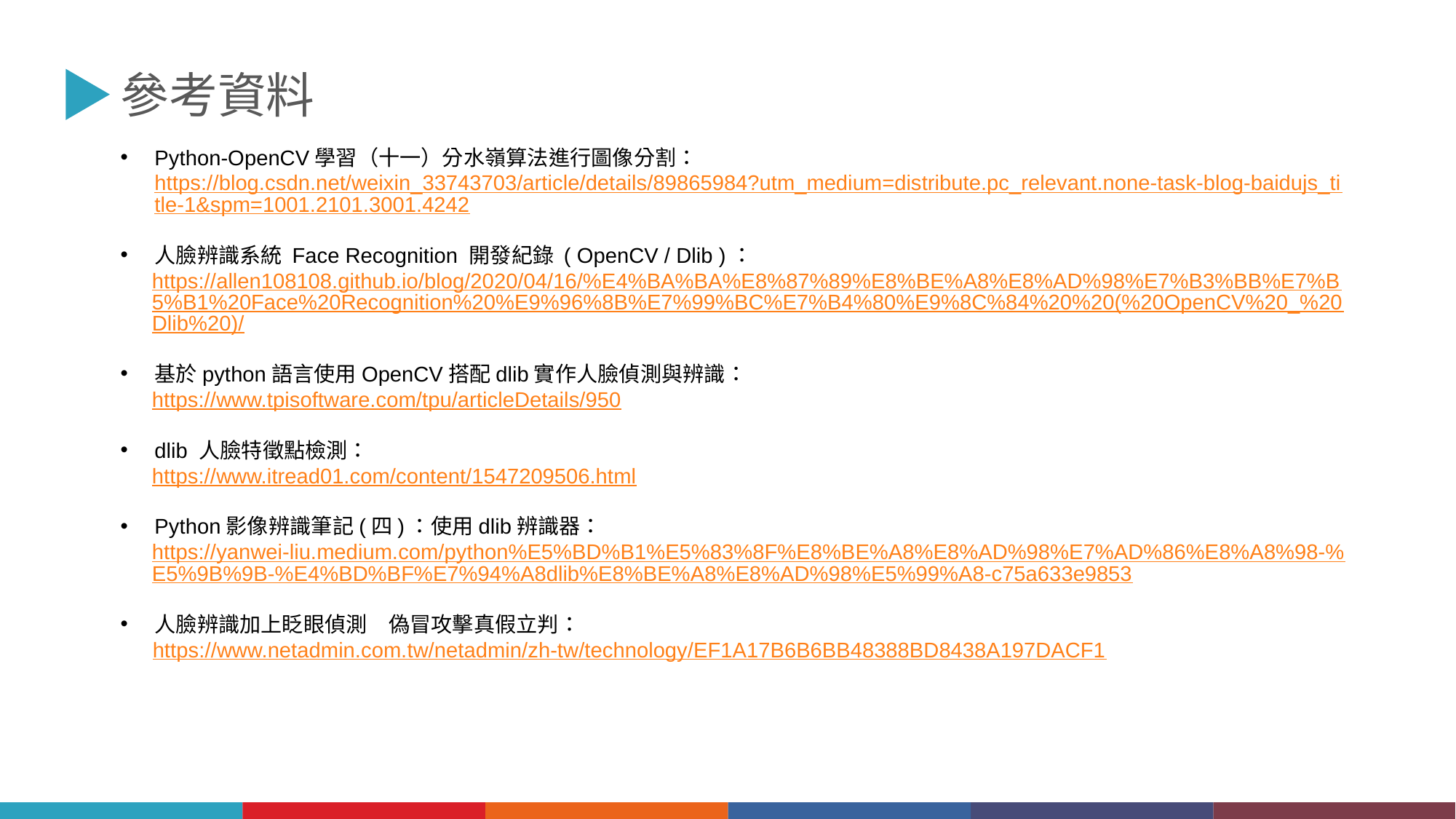

參考資料

Python-OpenCV學習（十一）分水嶺算法進行圖像分割：https://blog.csdn.net/weixin_33743703/article/details/89865984?utm_medium=distribute.pc_relevant.none-task-blog-baidujs_title-1&spm=1001.2101.3001.4242

人臉辨識系統 Face Recognition 開發紀錄 ( OpenCV / Dlib )：
https://allen108108.github.io/blog/2020/04/16/%E4%BA%BA%E8%87%89%E8%BE%A8%E8%AD%98%E7%B3%BB%E7%B5%B1%20Face%20Recognition%20%E9%96%8B%E7%99%BC%E7%B4%80%E9%8C%84%20%20(%20OpenCV%20_%20Dlib%20)/

基於python語言使用OpenCV搭配dlib實作人臉偵測與辨識：
https://www.tpisoftware.com/tpu/articleDetails/950

dlib 人臉特徵點檢測：
https://www.itread01.com/content/1547209506.html

Python影像辨識筆記(四)：使用dlib辨識器：
https://yanwei-liu.medium.com/python%E5%BD%B1%E5%83%8F%E8%BE%A8%E8%AD%98%E7%AD%86%E8%A8%98-%E5%9B%9B-%E4%BD%BF%E7%94%A8dlib%E8%BE%A8%E8%AD%98%E5%99%A8-c75a633e9853

人臉辨識加上眨眼偵測　偽冒攻擊真假立判：
https://www.netadmin.com.tw/netadmin/zh-tw/technology/EF1A17B6B6BB48388BD8438A197DACF1